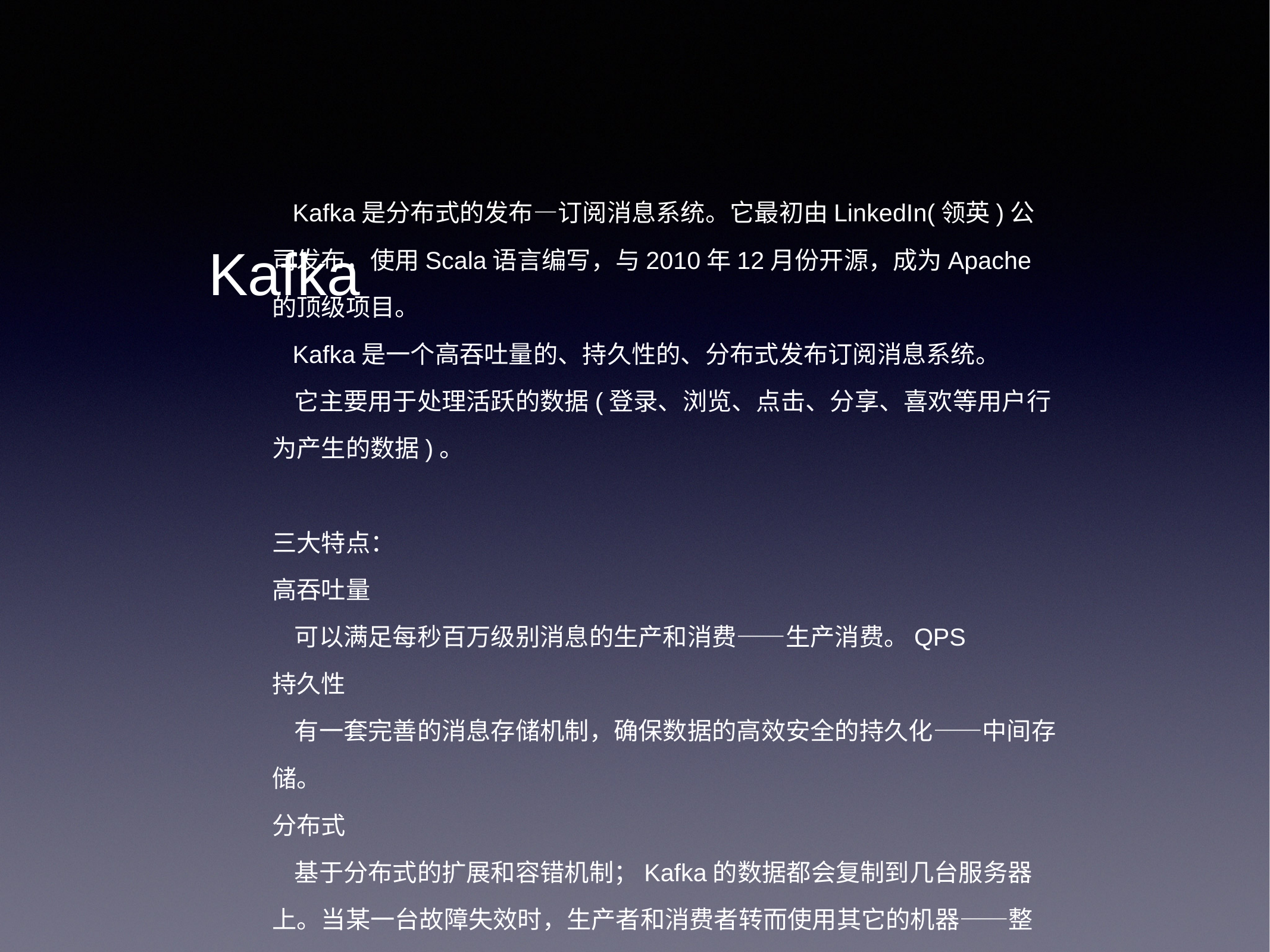

# Kafka
   Kafka是分布式的发布—订阅消息系统。它最初由LinkedIn(领英)公司发布，使用Scala语言编写，与2010年12月份开源，成为Apache的顶级项目。
   Kafka是一个高吞吐量的、持久性的、分布式发布订阅消息系统。
   它主要用于处理活跃的数据(登录、浏览、点击、分享、喜欢等用户行为产生的数据)。

三大特点：
高吞吐量
   可以满足每秒百万级别消息的生产和消费——生产消费。QPS
持久性
   有一套完善的消息存储机制，确保数据的高效安全的持久化——中间存储。
分布式
   基于分布式的扩展和容错机制；Kafka的数据都会复制到几台服务器上。当某一台故障失效时，生产者和消费者转而使用其它的机器——整体健壮性。